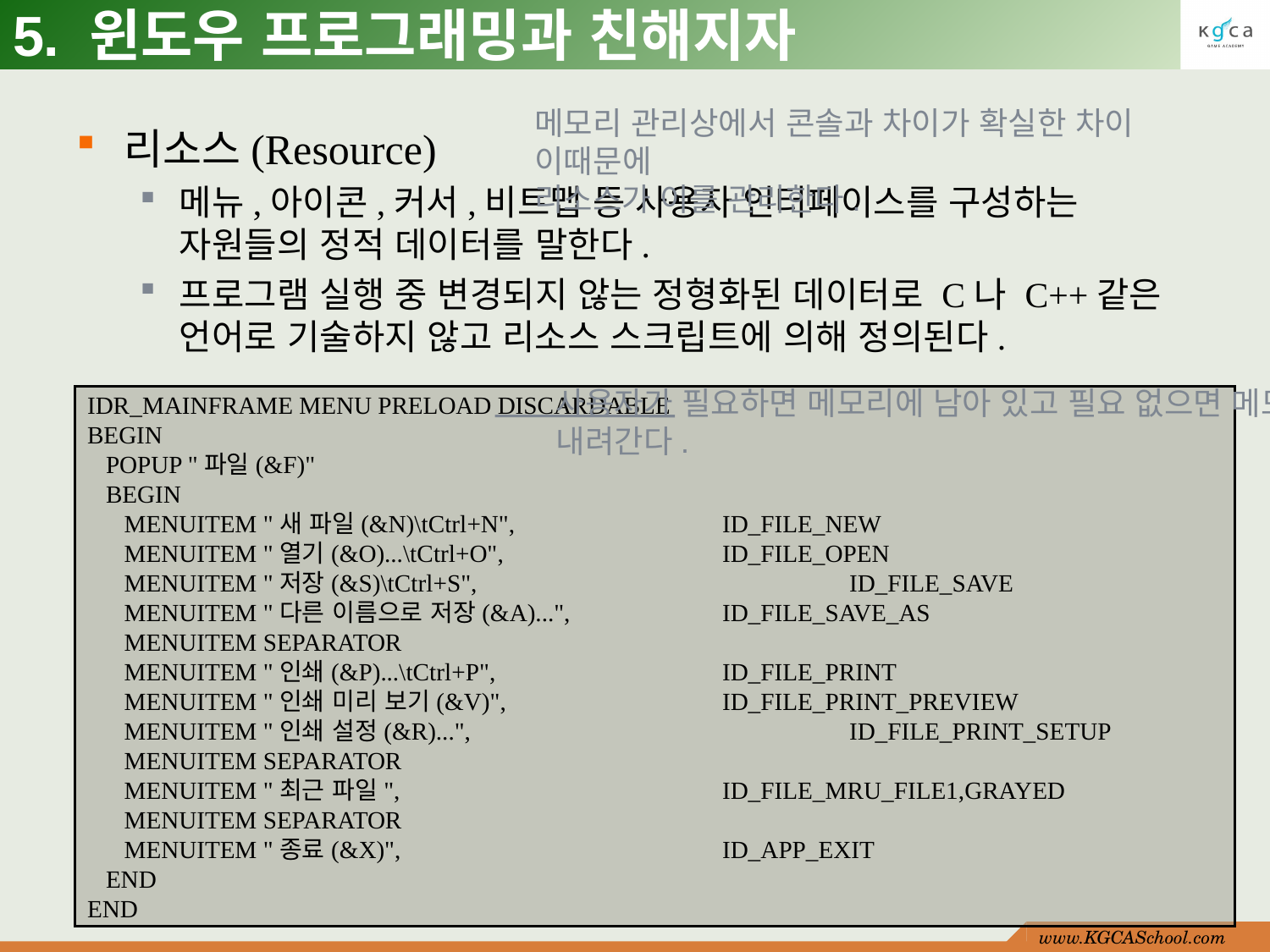

# 5. 윈도우 프로그래밍과 친해지자
메모리 관리상에서 콘솔과 차이가 확실한 차이 이때문에
리소스가 이를 관리한다.
리소스(Resource)
메뉴,아이콘,커서,비트맵 등 사용자 인터페이스를 구성하는 자원들의 정적 데이터를 말한다.
프로그램 실행 중 변경되지 않는 정형화된 데이터로 C나 C++같은 언어로 기술하지 않고 리소스 스크립트에 의해 정의된다.
사용자가 필요하면 메모리에 남아 있고 필요 없으면 메모리에서
내려간다.
IDR_MAINFRAME MENU PRELOAD DISCARDABLE
BEGIN
   POPUP "파일(&F)"
   BEGIN
      MENUITEM "새 파일(&N)\tCtrl+N",		ID_FILE_NEW
      MENUITEM "열기(&O)...\tCtrl+O",		ID_FILE_OPEN
      MENUITEM "저장(&S)\tCtrl+S",			ID_FILE_SAVE
      MENUITEM "다른 이름으로 저장(&A)...",		ID_FILE_SAVE_AS
      MENUITEM SEPARATOR
      MENUITEM "인쇄(&P)...\tCtrl+P",		ID_FILE_PRINT
      MENUITEM "인쇄 미리 보기(&V)",		ID_FILE_PRINT_PREVIEW
      MENUITEM "인쇄 설정(&R)...",			ID_FILE_PRINT_SETUP
      MENUITEM SEPARATOR
      MENUITEM "최근 파일",			ID_FILE_MRU_FILE1,GRAYED
      MENUITEM SEPARATOR
      MENUITEM "종료(&X)",			ID_APP_EXIT
   END
END